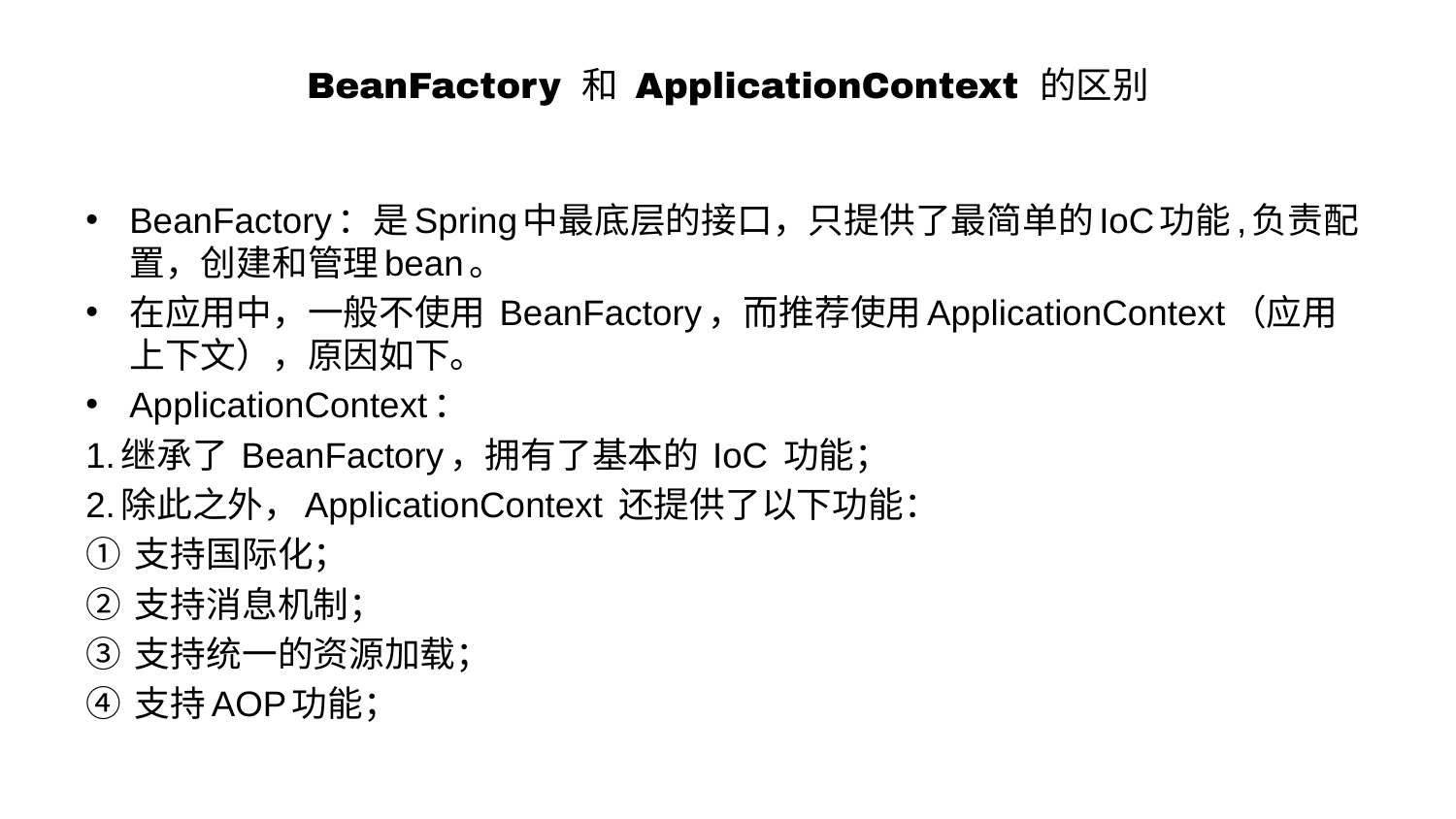

# BeanFactory 和 ApplicationContext 的区别
BeanFactory：是Spring中最底层的接口，只提供了最简单的IoC功能,负责配置，创建和管理bean。
在应用中，一般不使用 BeanFactory，而推荐使用ApplicationContext（应用上下文），原因如下。
ApplicationContext：
1.继承了 BeanFactory，拥有了基本的 IoC 功能；
2.除此之外，ApplicationContext 还提供了以下功能：
① 支持国际化；
② 支持消息机制；
③ 支持统一的资源加载；
④ 支持AOP功能；